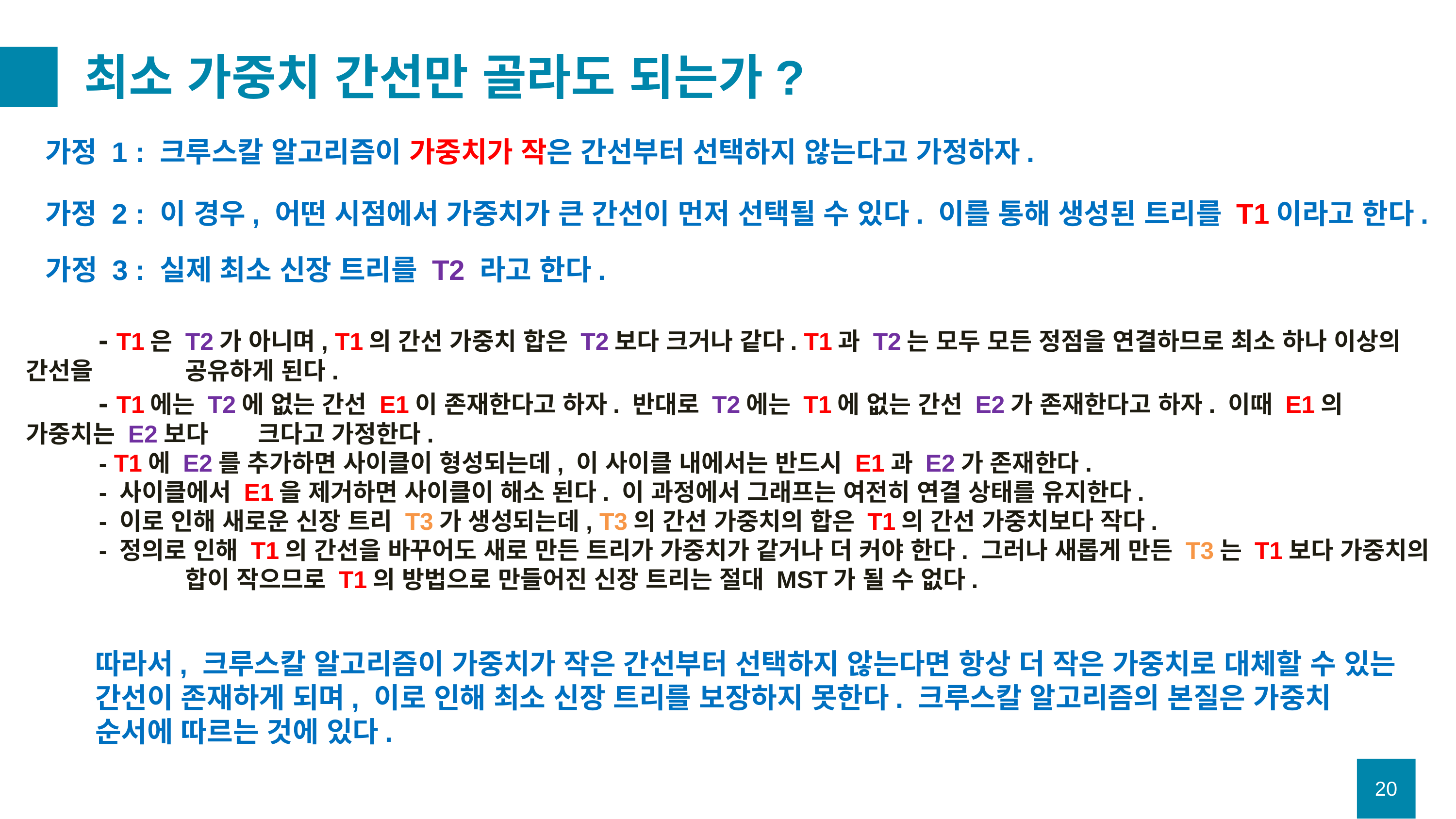

# 최소 가중치 간선만 골라도 되는가?
가정 1 : 크루스칼 알고리즘이 가중치가 작은 간선부터 선택하지 않는다고 가정하자.
가정 2 : 이 경우, 어떤 시점에서 가중치가 큰 간선이 먼저 선택될 수 있다. 이를 통해 생성된 트리를 T1이라고 한다.
가정 3 : 실제 최소 신장 트리를 T2 라고 한다.
	- T1은 T2가 아니며, T1의 간선 가중치 합은 T2보다 크거나 같다. T1과 T2는 모두 모든 정점을 연결하므로 최소 하나 이상의 간선을 	  공유하게 된다.
	- T1에는 T2에 없는 간선 E1이 존재한다고 하자. 반대로 T2에는 T1에 없는 간선 E2가 존재한다고 하자. 이때 E1의 가중치는 E2보다  	  크다고 가정한다.
	- T1에 E2를 추가하면 사이클이 형성되는데, 이 사이클 내에서는 반드시 E1과 E2가 존재한다.
	- 사이클에서 E1을 제거하면 사이클이 해소 된다. 이 과정에서 그래프는 여전히 연결 상태를 유지한다.
	- 이로 인해 새로운 신장 트리 T3가 생성되는데, T3의 간선 가중치의 합은 T1의 간선 가중치보다 작다.
	- 정의로 인해 T1의 간선을 바꾸어도 새로 만든 트리가 가중치가 같거나 더 커야 한다. 그러나 새롭게 만든 T3는 T1보다 가중치의  	  	  합이 작으므로 T1의 방법으로 만들어진 신장 트리는 절대 MST가 될 수 없다.
따라서, 크루스칼 알고리즘이 가중치가 작은 간선부터 선택하지 않는다면 항상 더 작은 가중치로 대체할 수 있는 간선이 존재하게 되며, 이로 인해 최소 신장 트리를 보장하지 못한다. 크루스칼 알고리즘의 본질은 가중치 순서에 따르는 것에 있다.
20